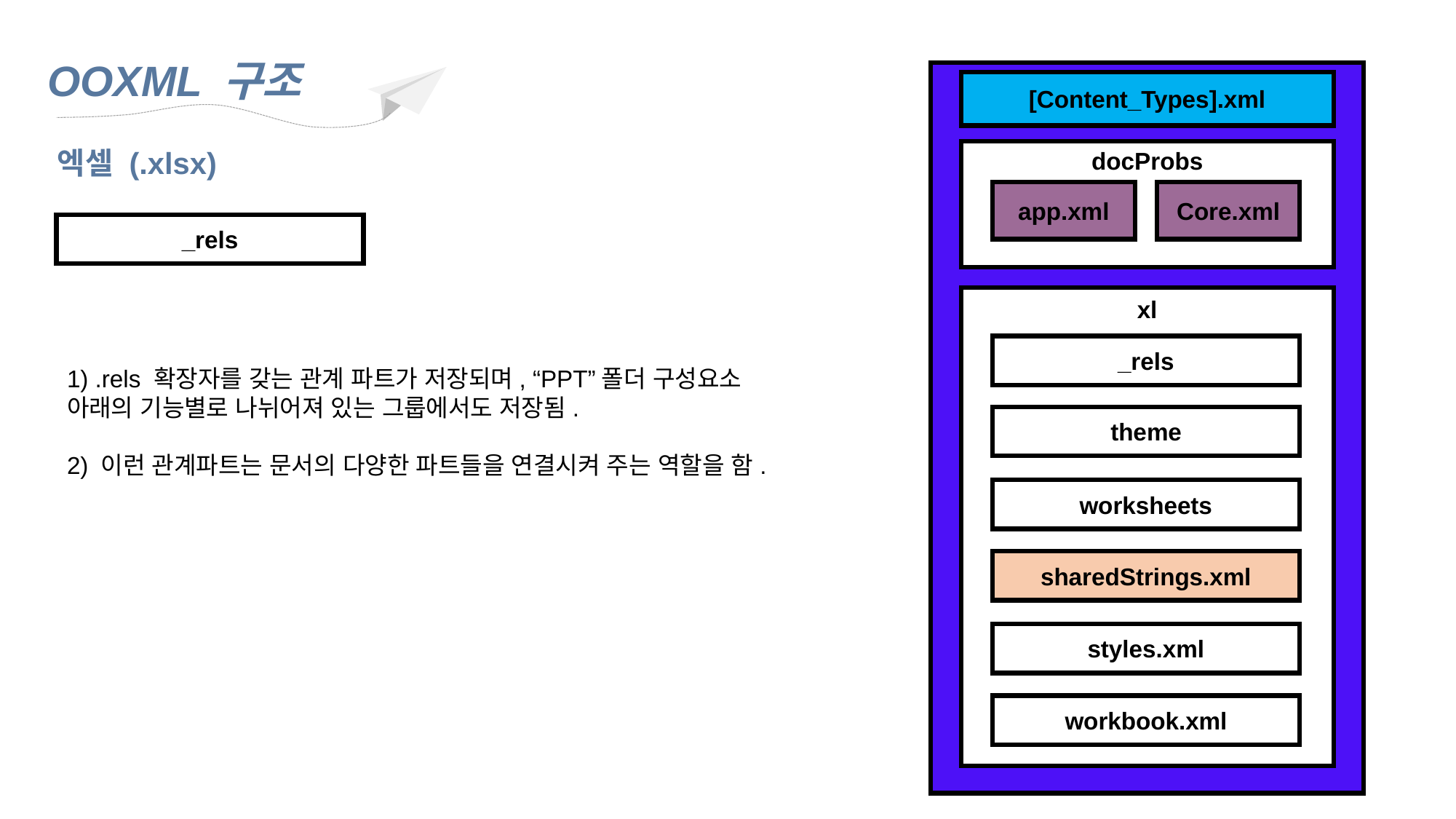

OOXML 구조

[Content_Types].xml
docProbs

Core.xml
app.xml

xl

_rels
theme
worksheets
sharedStrings.xml
styles.xml
workbook.xml

엑셀 (.xlsx)
_rels
1) .rels 확장자를 갖는 관계 파트가 저장되며, “PPT”폴더 구성요소 아래의 기능별로 나뉘어져 있는 그룹에서도 저장됨.

2) 이런 관계파트는 문서의 다양한 파트들을 연결시켜 주는 역할을 함.